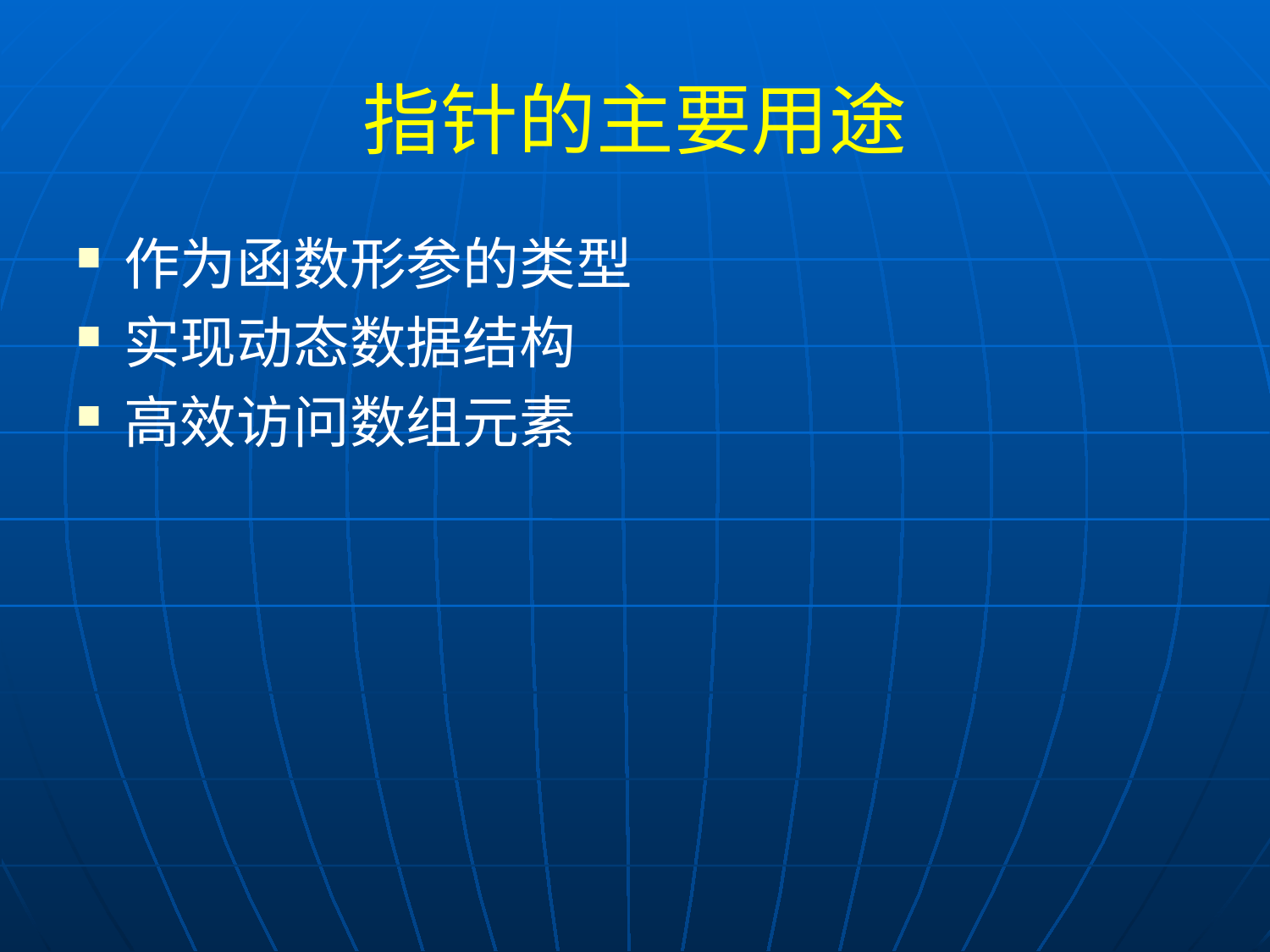

# 指针的主要用途
作为函数形参的类型
实现动态数据结构
高效访问数组元素